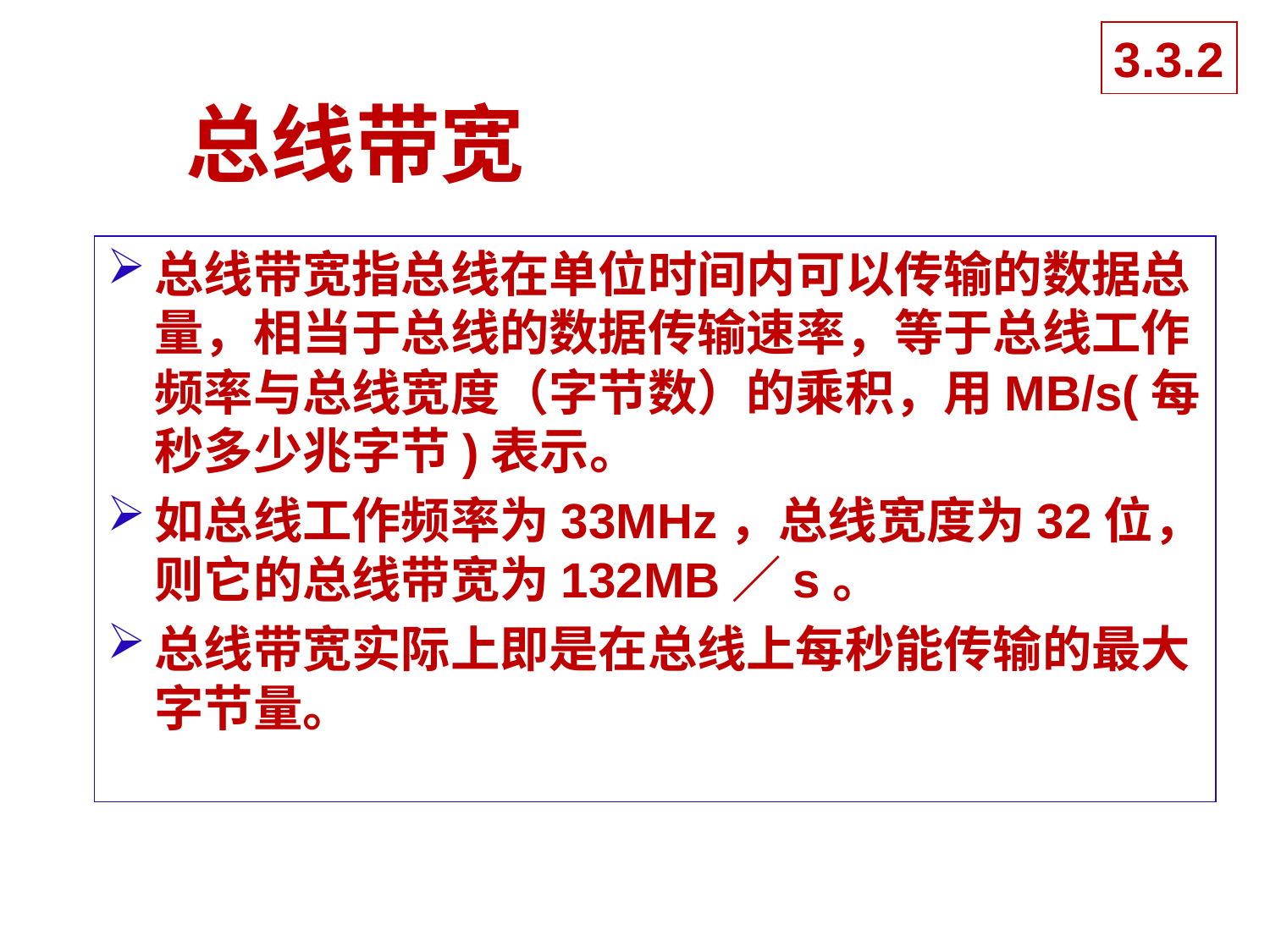

3.3.2
# 总线带宽
总线带宽指总线在单位时间内可以传输的数据总量，相当于总线的数据传输速率，等于总线工作频率与总线宽度（字节数）的乘积，用MB/s(每秒多少兆字节)表示。
如总线工作频率为33MHz，总线宽度为32位，则它的总线带宽为132MB／s。
总线带宽实际上即是在总线上每秒能传输的最大字节量。